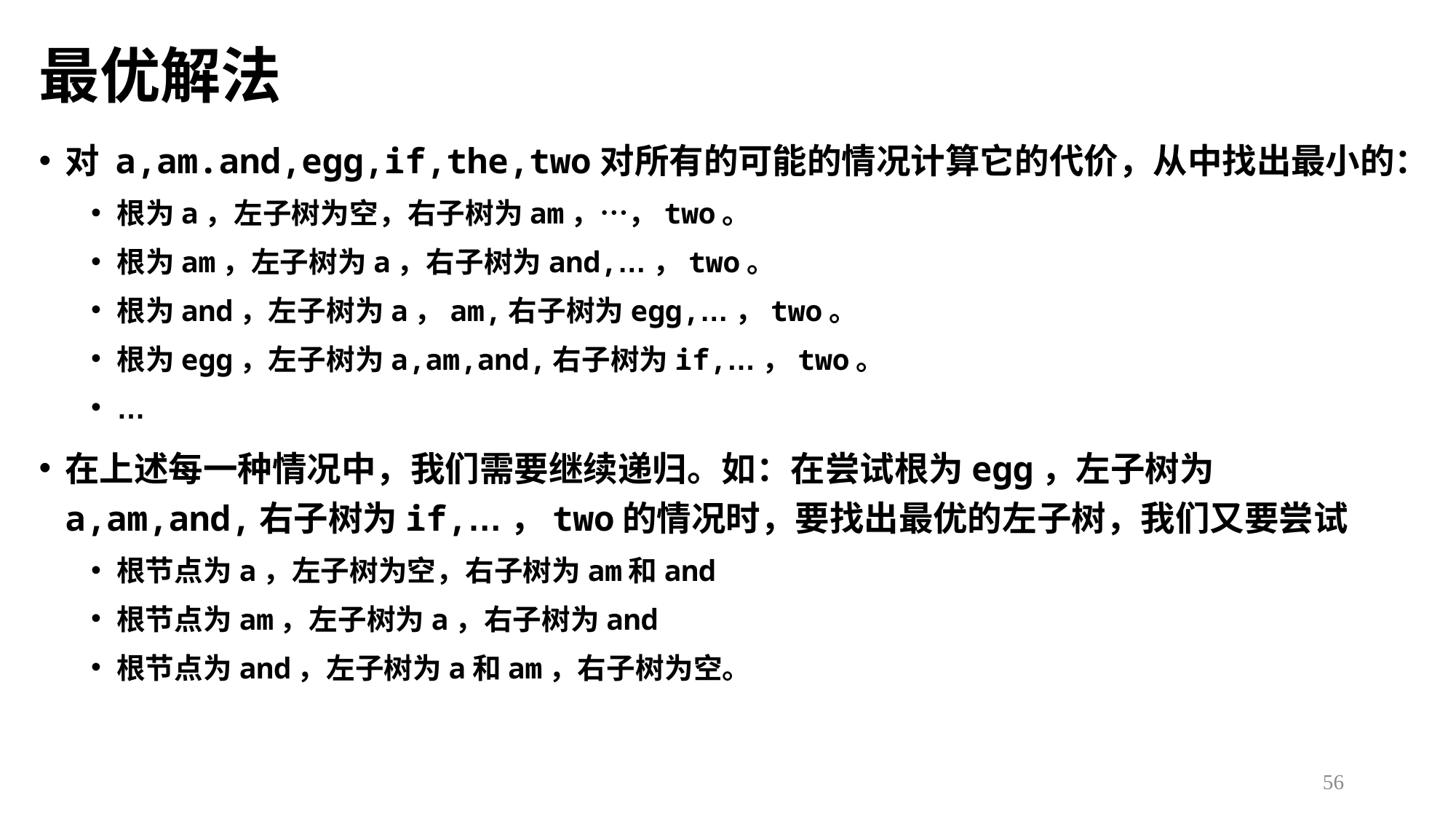

# 最优解法
对 a,am.and,egg,if,the,two对所有的可能的情况计算它的代价，从中找出最小的：
根为a，左子树为空，右子树为am，…，two。
根为am，左子树为a，右子树为and,…，two。
根为and，左子树为a，am,右子树为egg,…，two。
根为egg，左子树为a,am,and,右子树为if,…，two。
…
在上述每一种情况中，我们需要继续递归。如：在尝试根为egg，左子树为a,am,and,右子树为if,…，two的情况时，要找出最优的左子树，我们又要尝试
根节点为a，左子树为空，右子树为am和and
根节点为am，左子树为a，右子树为and
根节点为and，左子树为a和am，右子树为空。
56